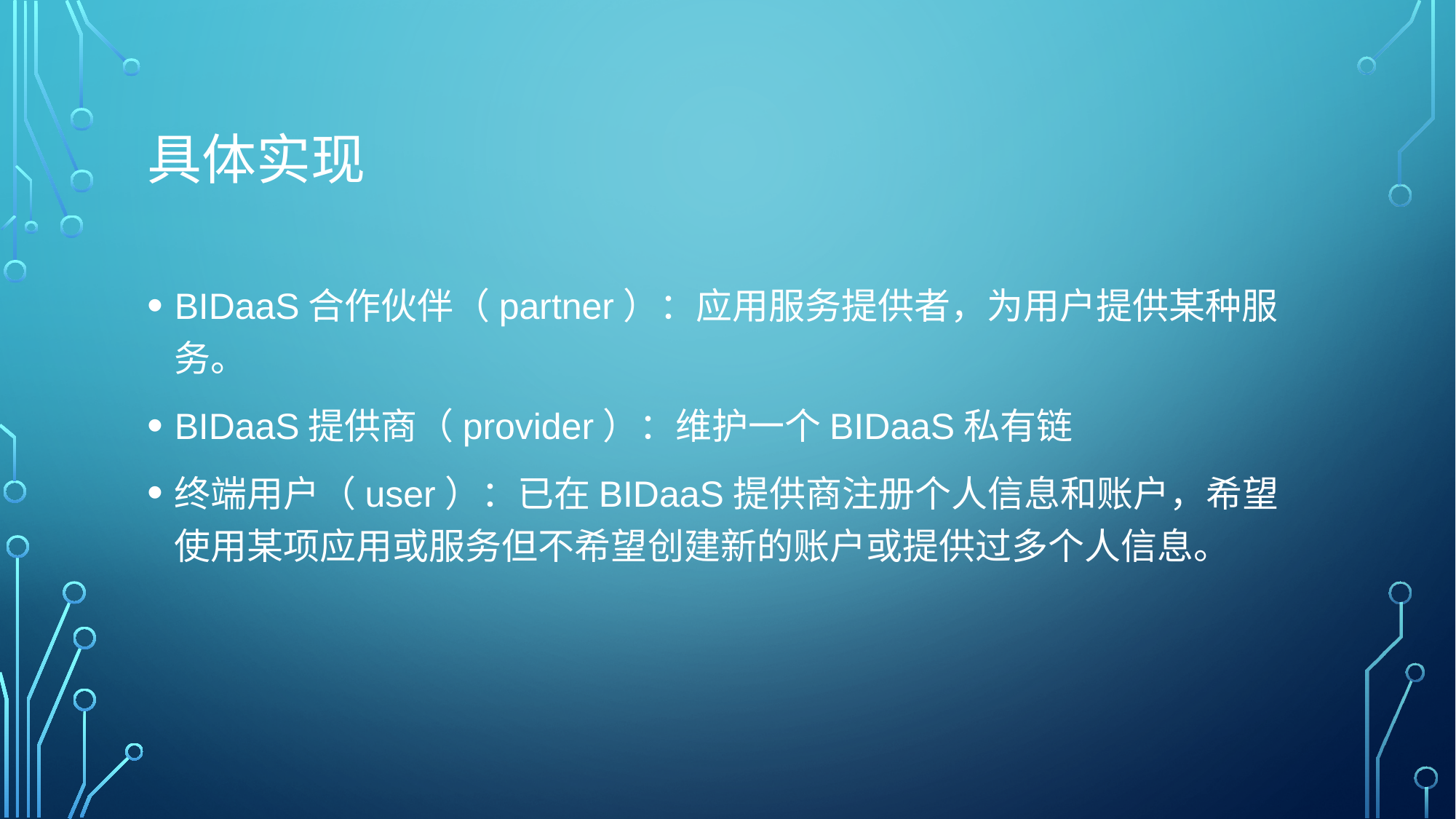

# 具体实现
BIDaaS合作伙伴（partner）：应用服务提供者，为用户提供某种服务。
BIDaaS提供商（provider）：维护一个BIDaaS私有链
终端用户（user）：已在BIDaaS提供商注册个人信息和账户，希望使用某项应用或服务但不希望创建新的账户或提供过多个人信息。